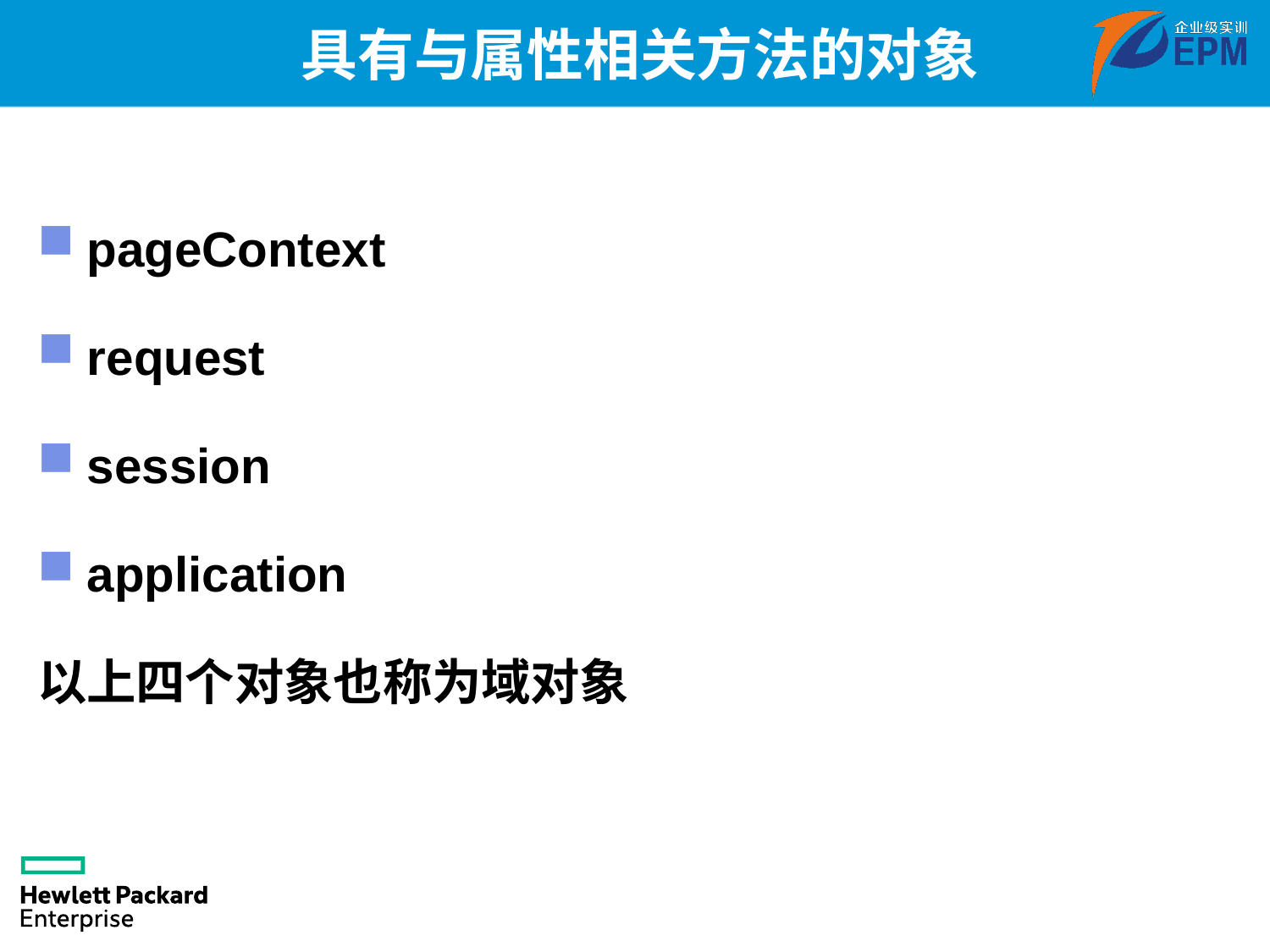

# 具有与属性相关方法的对象
pageContext
request
session
application
以上四个对象也称为域对象